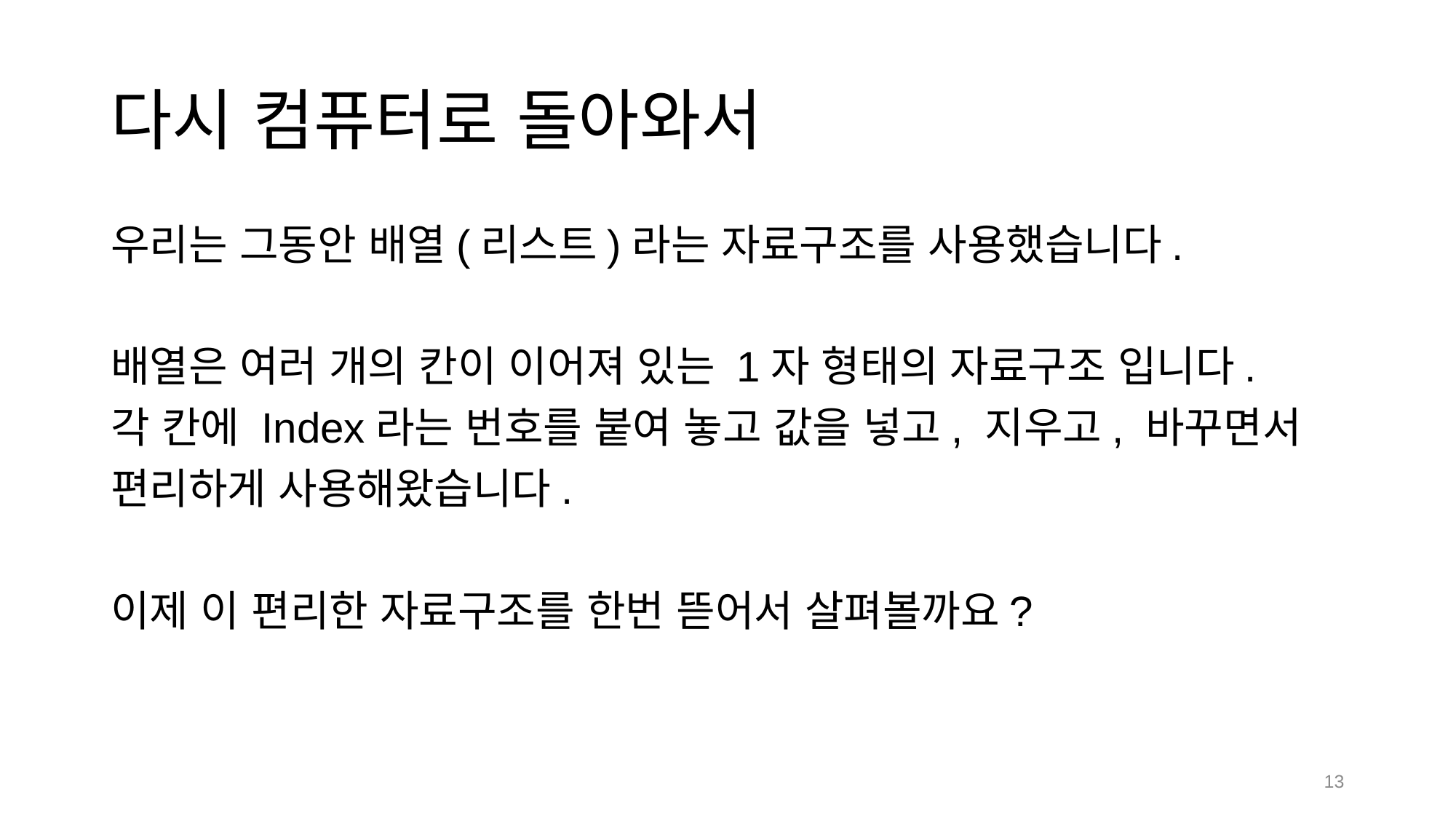

# 다시 컴퓨터로 돌아와서
우리는 그동안 배열(리스트)라는 자료구조를 사용했습니다.

배열은 여러 개의 칸이 이어져 있는 1자 형태의 자료구조 입니다.
각 칸에 Index라는 번호를 붙여 놓고 값을 넣고, 지우고, 바꾸면서
편리하게 사용해왔습니다.

이제 이 편리한 자료구조를 한번 뜯어서 살펴볼까요?

13